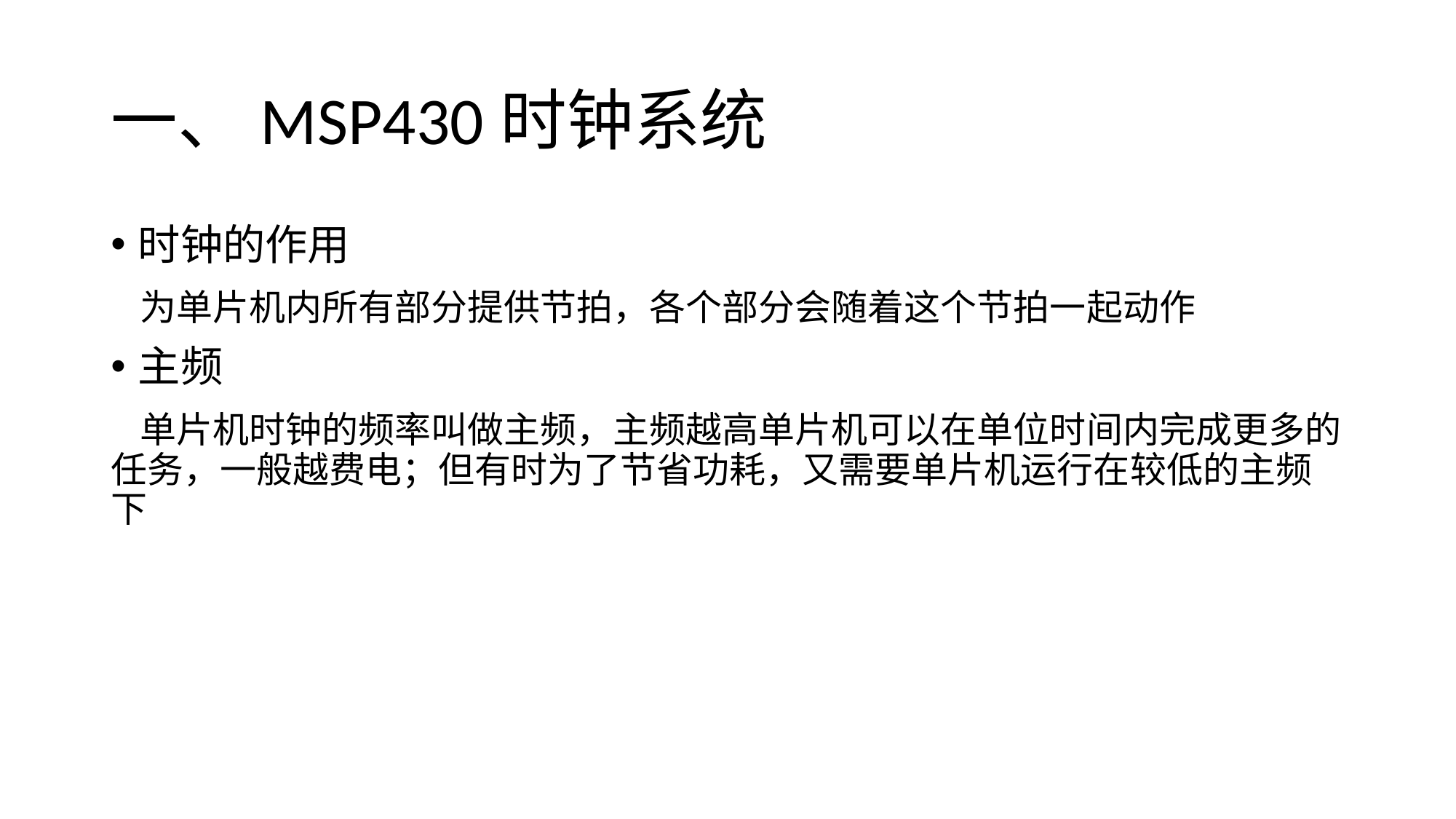

# 一、MSP430时钟系统
时钟的作用
  为单片机内所有部分提供节拍，各个部分会随着这个节拍一起动作
主频
  单片机时钟的频率叫做主频，主频越高单片机可以在单位时间内完成更多的任务，一般越费电；但有时为了节省功耗，又需要单片机运行在较低的主频下